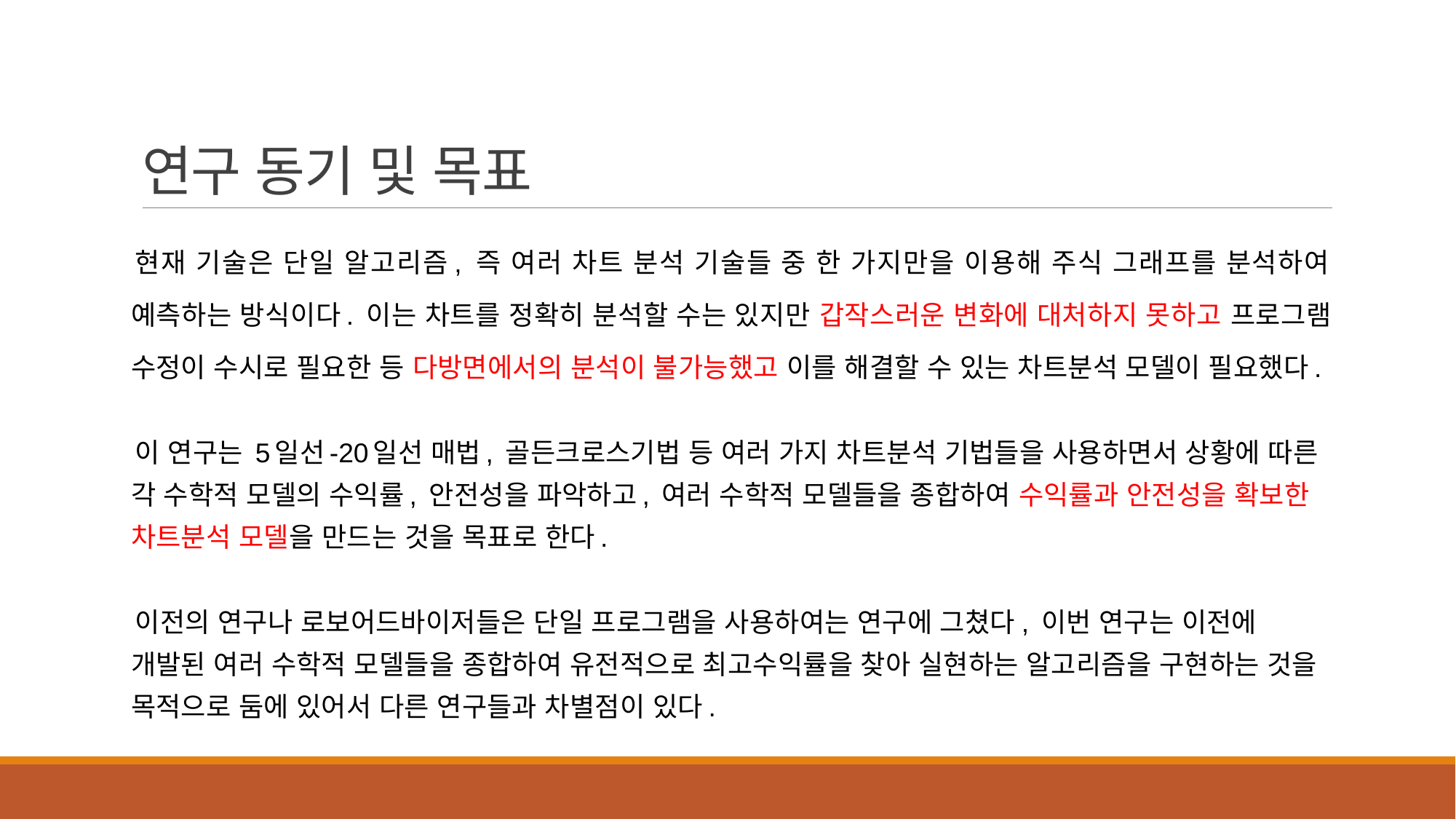

# 연구 동기 및 목표
현재 기술은 단일 알고리즘, 즉 여러 차트 분석 기술들 중 한 가지만을 이용해 주식 그래프를 분석하여 예측하는 방식이다. 이는 차트를 정확히 분석할 수는 있지만 갑작스러운 변화에 대처하지 못하고 프로그램 수정이 수시로 필요한 등 다방면에서의 분석이 불가능했고 이를 해결할 수 있는 차트분석 모델이 필요했다.

이 연구는 5일선-20일선 매법, 골든크로스기법 등 여러 가지 차트분석 기법들을 사용하면서 상황에 따른 각 수학적 모델의 수익률, 안전성을 파악하고, 여러 수학적 모델들을 종합하여 수익률과 안전성을 확보한 차트분석 모델을 만드는 것을 목표로 한다.

이전의 연구나 로보어드바이저들은 단일 프로그램을 사용하여는 연구에 그쳤다, 이번 연구는 이전에 개발된 여러 수학적 모델들을 종합하여 유전적으로 최고수익률을 찾아 실현하는 알고리즘을 구현하는 것을 목적으로 둠에 있어서 다른 연구들과 차별점이 있다.